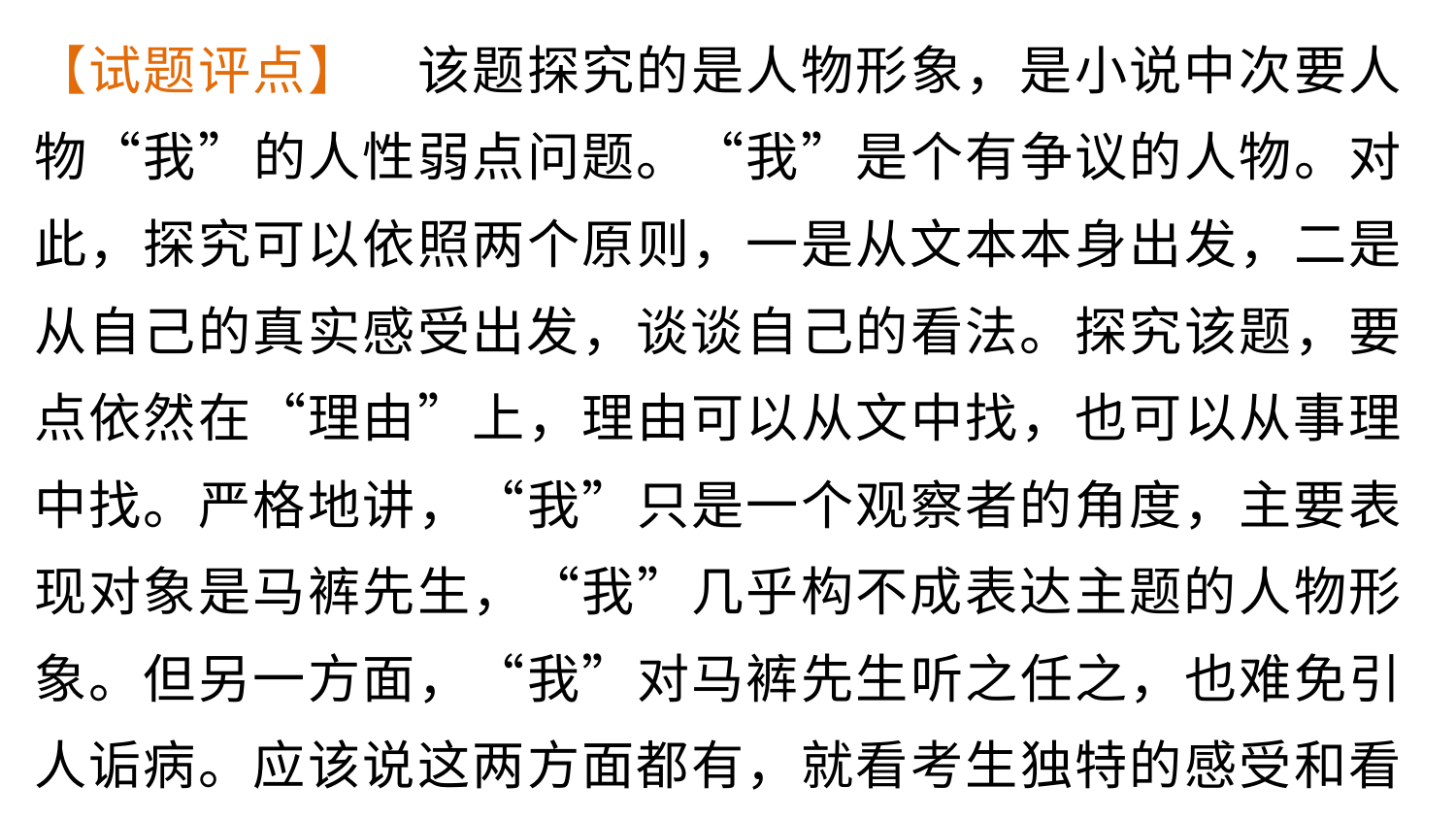

【试题评点】　该题探究的是人物形象，是小说中次要人物“我”的人性弱点问题。“我”是个有争议的人物。对此，探究可以依照两个原则，一是从文本本身出发，二是从自己的真实感受出发，谈谈自己的看法。探究该题，要点依然在“理由”上，理由可以从文中找，也可以从事理中找。严格地讲，“我”只是一个观察者的角度，主要表现对象是马裤先生，“我”几乎构不成表达主题的人物形象。但另一方面，“我”对马裤先生听之任之，也难免引人诟病。应该说这两方面都有，就看考生独特的感受和看法了。